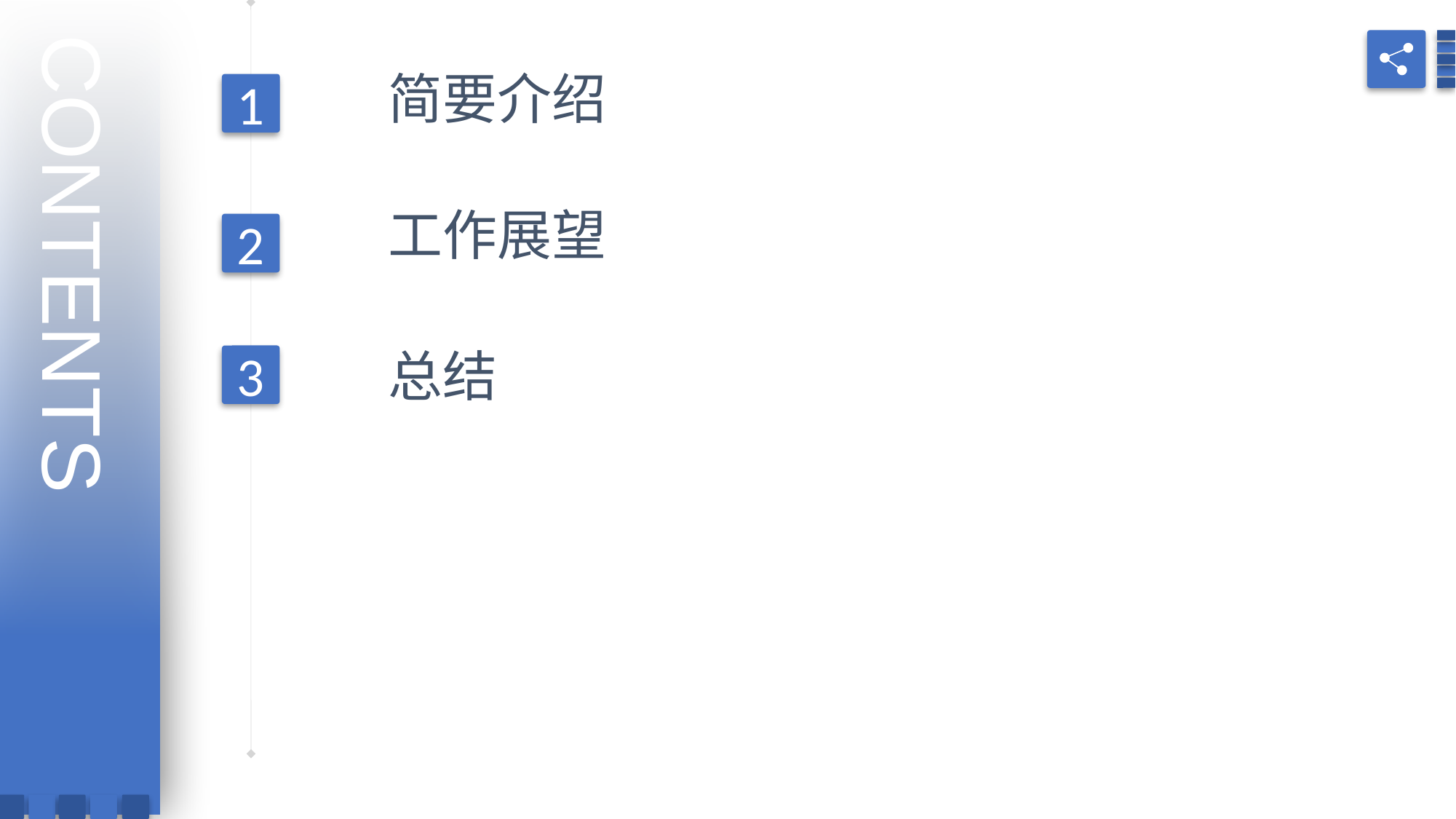

CONTENTS

简要介绍
1
工作展望
2

总结
3